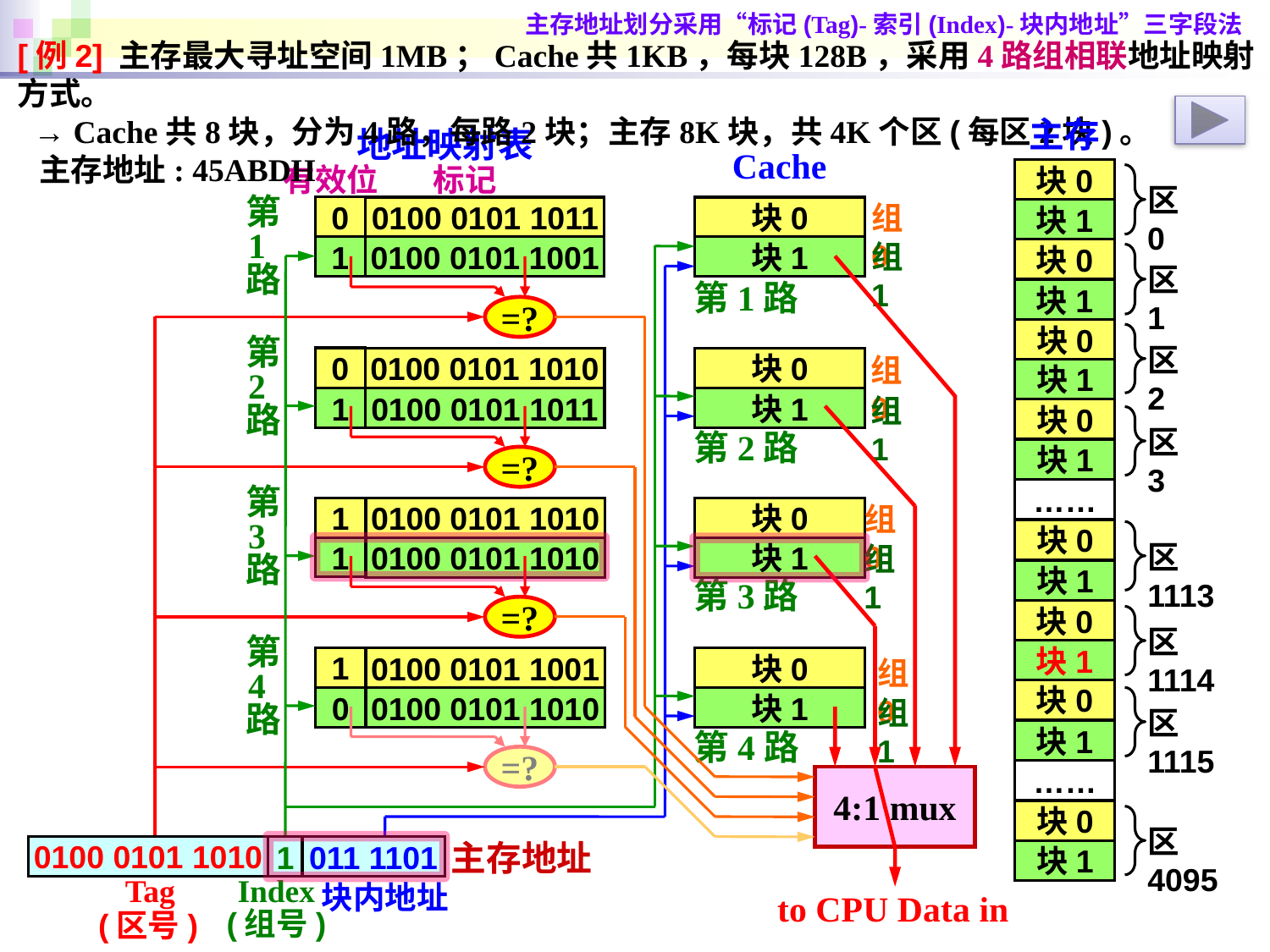

主存地址划分采用“标记(Tag)-索引(Index)-块内地址”三字段法
[例2] 主存最大寻址空间1MB；Cache共1KB，每块128B，采用4路组相联地址映射方式。
  → Cache共8块，分为4路，每路2块；主存8K块，共4K个区(每区2块)。
  主存地址: 45ABDH

主存
块0

区0
块1
块0

区1
块1
块0

区2
块1
块0

区3
块1
……
块0

区1113
块1
块0

区1114
块1
块0

区1115
块1
……
块0

区4095
块1
地址映射表
有效位
标记
第1路
0
0100 0101 1011
1
0100 0101 1001
第2路
0
0100 0101 1010
1
0100 0101 1011
第3路
1
0100 0101 1010
1
0100 0101 1010
第4路
1
0100 0101 1001
0
0100 0101 1010
Cache
组0
块0
组1
块1
第1路
组0
块0
组1
块1
第2路
组0
块0
组1
块1
第3路
组0
块0
组1
块1
第4路

=?

=?

=?

=?
4:1 mux

0100 0101 1010
1
011 1101
主存地址
Tag
Index
块内地址
(组号)
(区号)

to CPU Data in